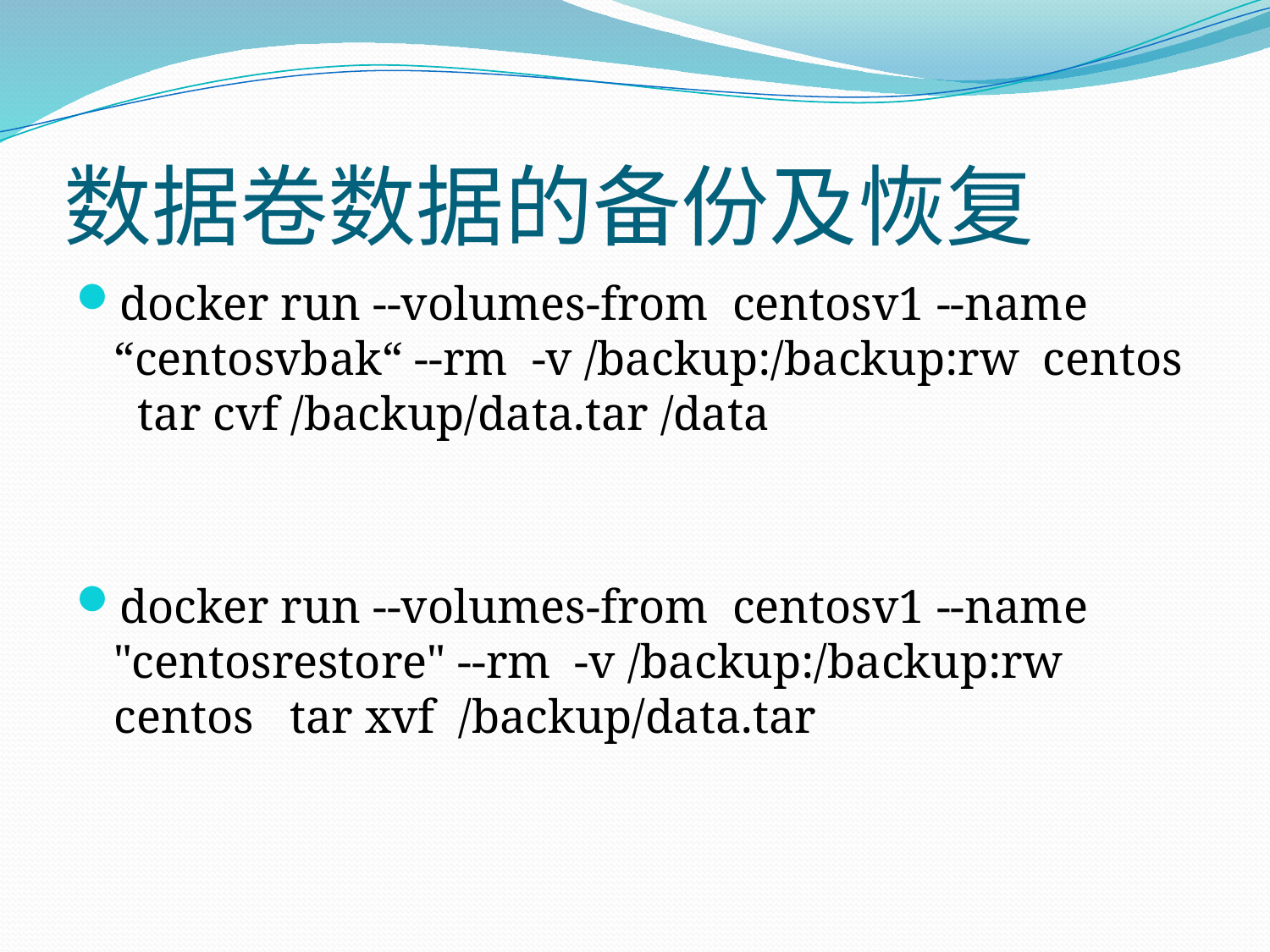

# 数据卷数据的备份及恢复
docker run --volumes-from  centosv1 --name “centosvbak“ --rm  -v /backup:/backup:rw  centos   tar cvf /backup/data.tar /data

docker run --volumes-from  centosv1 --name "centosrestore" --rm  -v /backup:/backup:rw  centos   tar xvf  /backup/data.tar